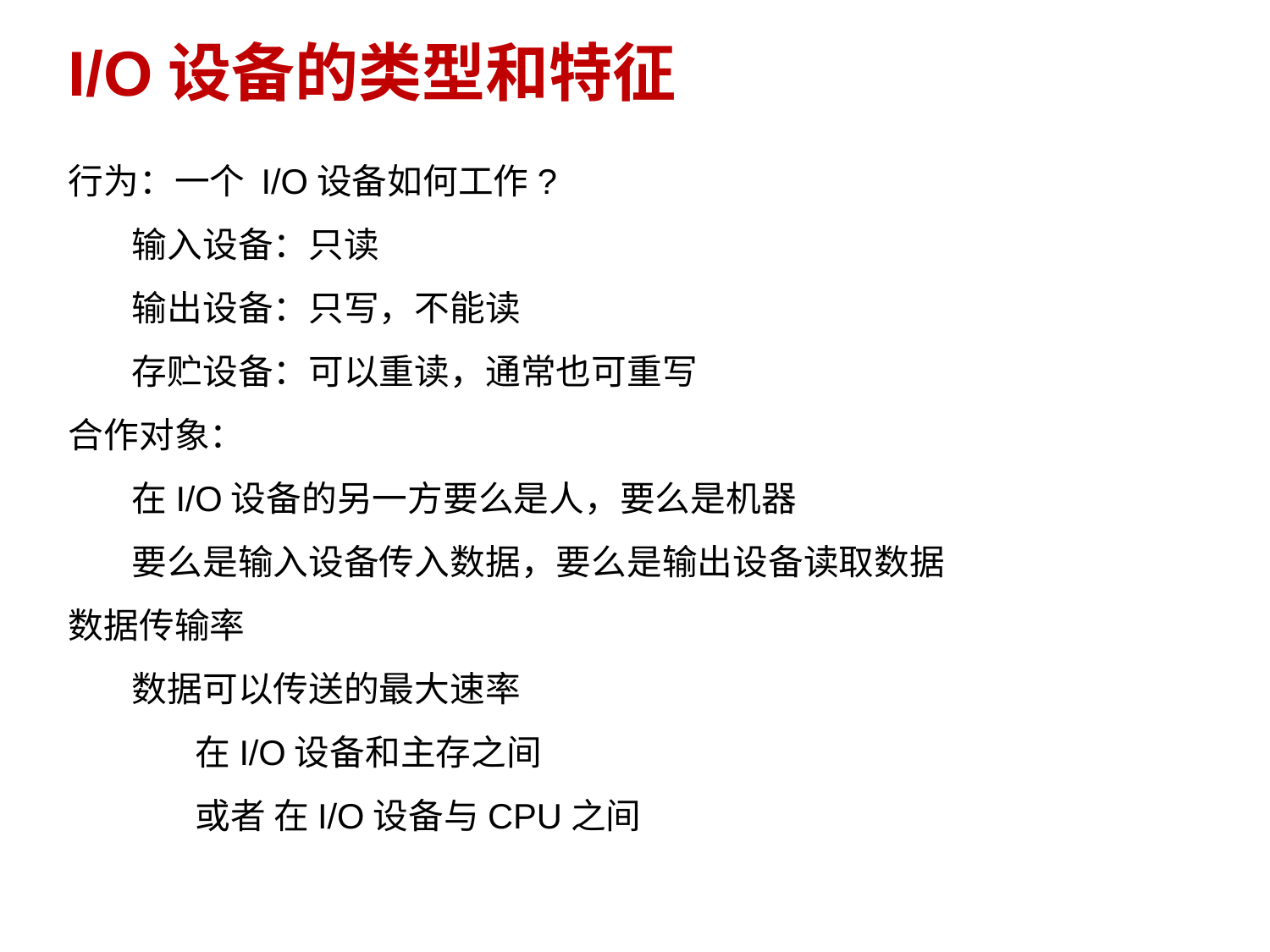

# I/O设备的类型和特征
行为：一个 I/O设备如何工作?
输入设备：只读
输出设备：只写，不能读
存贮设备：可以重读，通常也可重写
合作对象：
在I/O设备的另一方要么是人，要么是机器
要么是输入设备传入数据，要么是输出设备读取数据
数据传输率
数据可以传送的最大速率
在I/O设备和主存之间
或者 在I/O设备与CPU之间